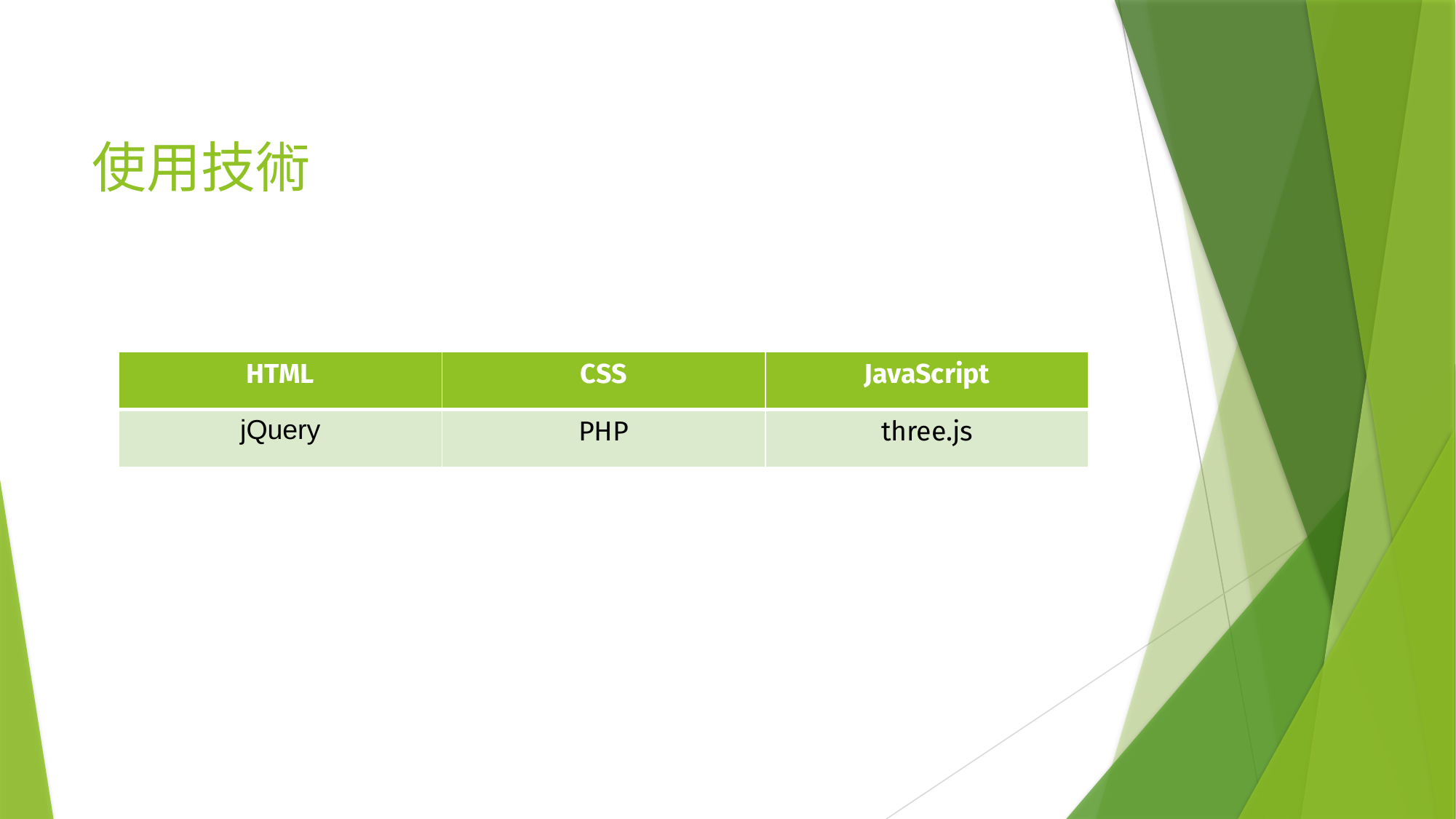

# 使用技術
| HTML | CSS | JavaScript |
| --- | --- | --- |
| jQuery | PHP | three.js |